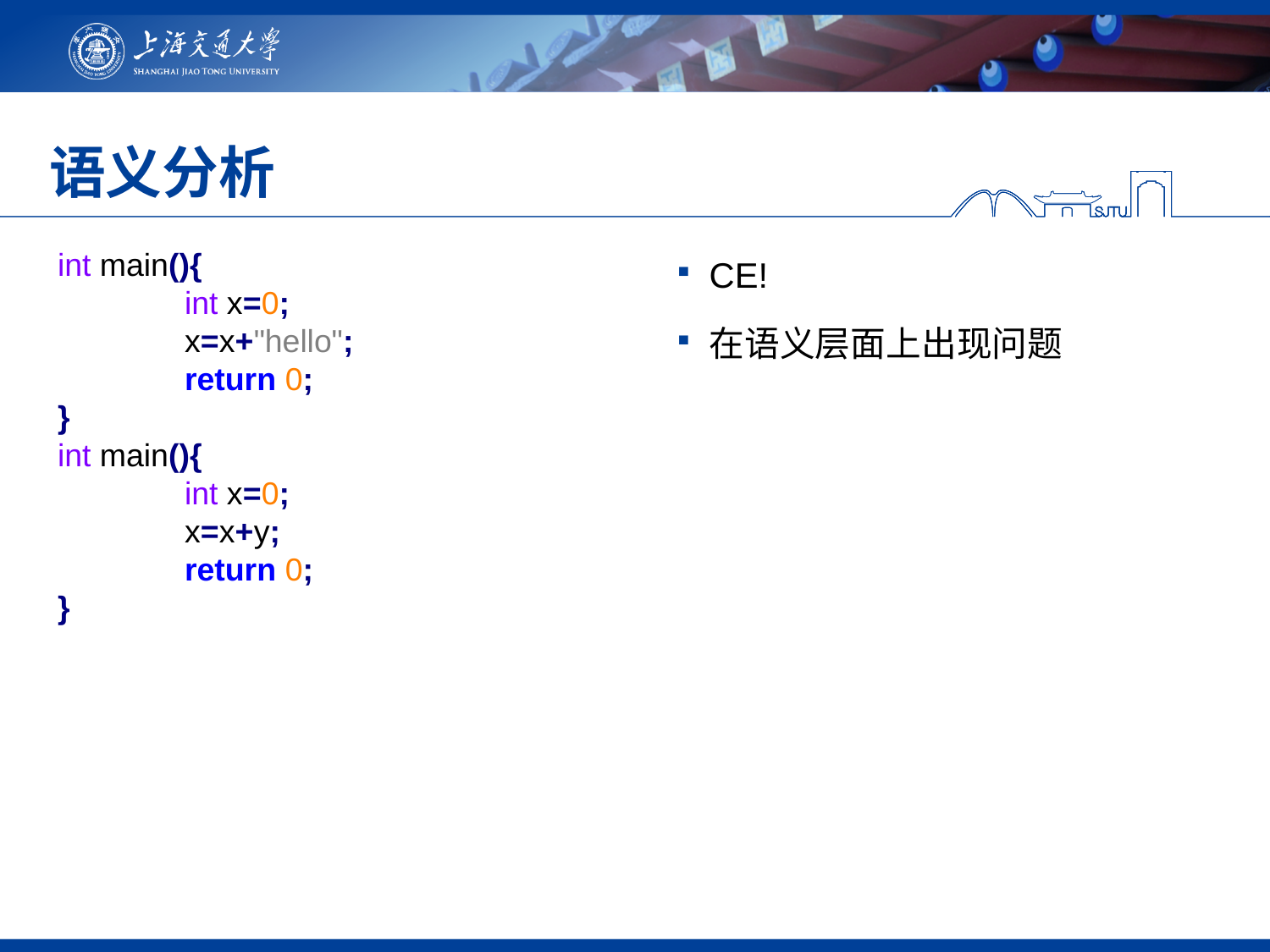

# 语义分析

int main(){
	int x=0;
	x=x+"hello";
	return 0;
}
int main(){
	int x=0;
	x=x+y;
	return 0;
}
CE!
在语义层面上出现问题